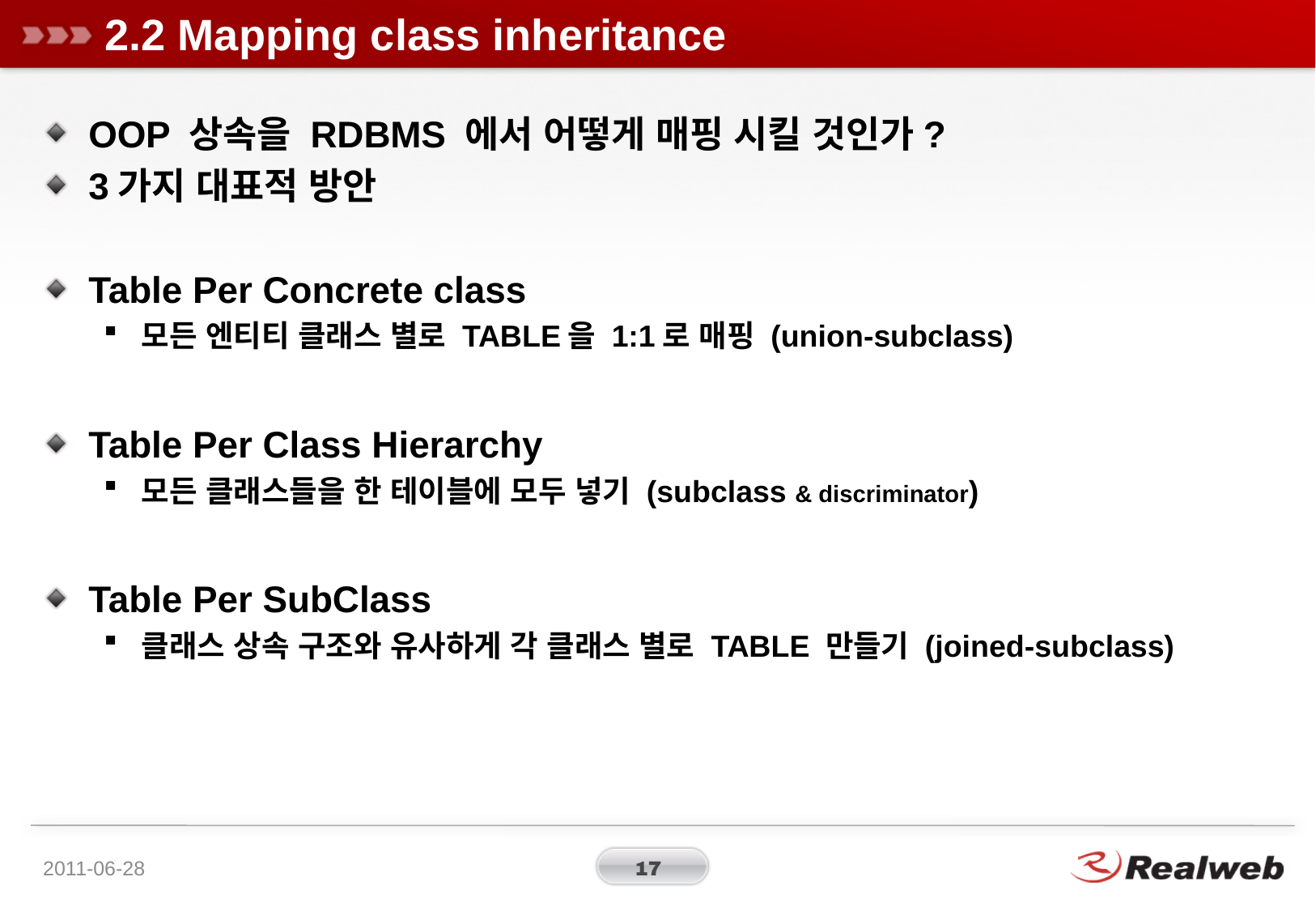

# 2.2 Mapping class inheritance
OOP 상속을 RDBMS 에서 어떻게 매핑 시킬 것인가?
3가지 대표적 방안

Table Per Concrete class
모든 엔티티 클래스 별로 TABLE을 1:1로 매핑 (union-subclass)

Table Per Class Hierarchy
모든 클래스들을 한 테이블에 모두 넣기 (subclass & discriminator)

Table Per SubClass
클래스 상속 구조와 유사하게 각 클래스 별로 TABLE 만들기 (joined-subclass)
2011-06-28
17